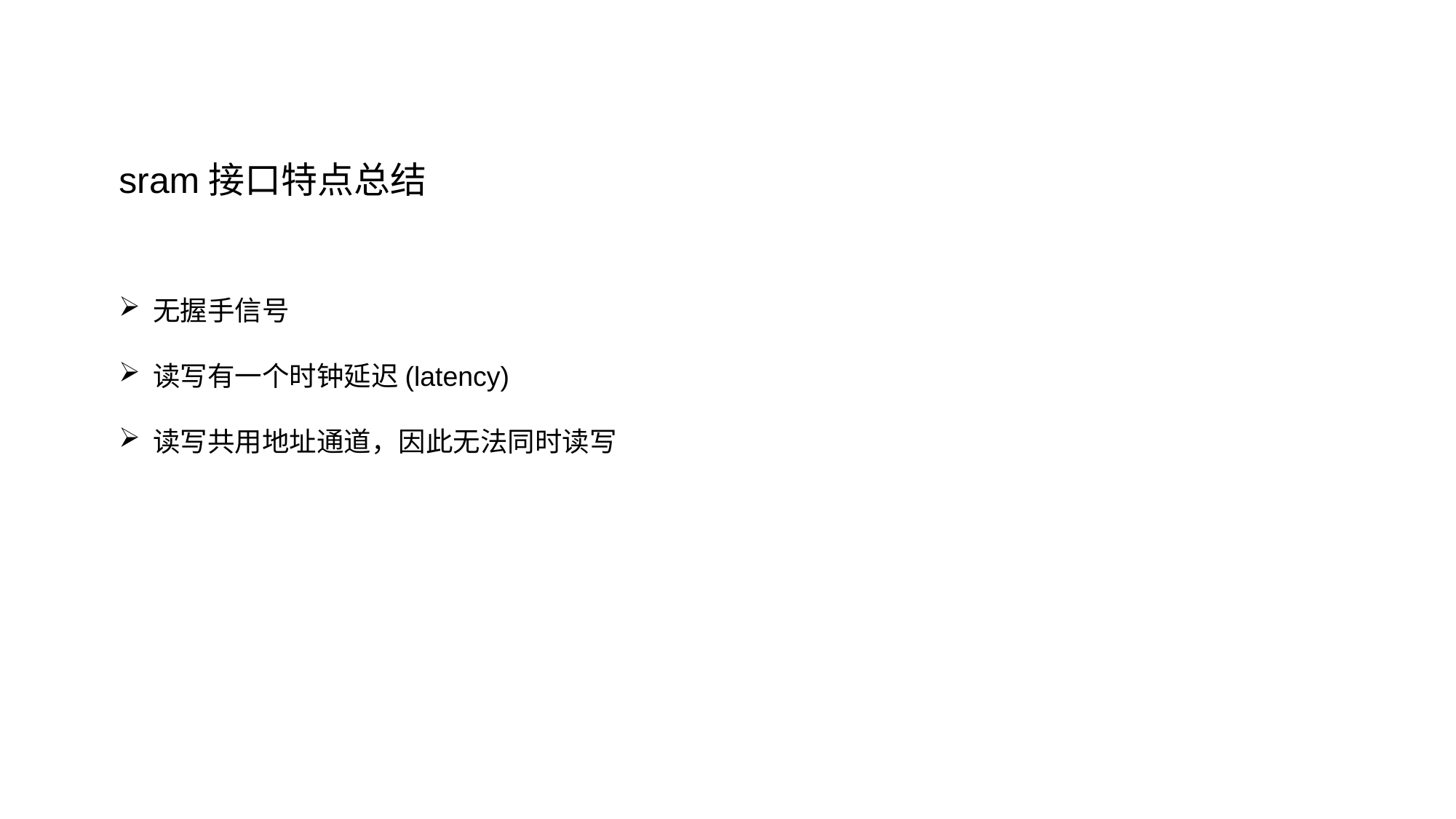

sram接口特点总结
无握手信号

读写有一个时钟延迟(latency)

读写共用地址通道，因此无法同时读写